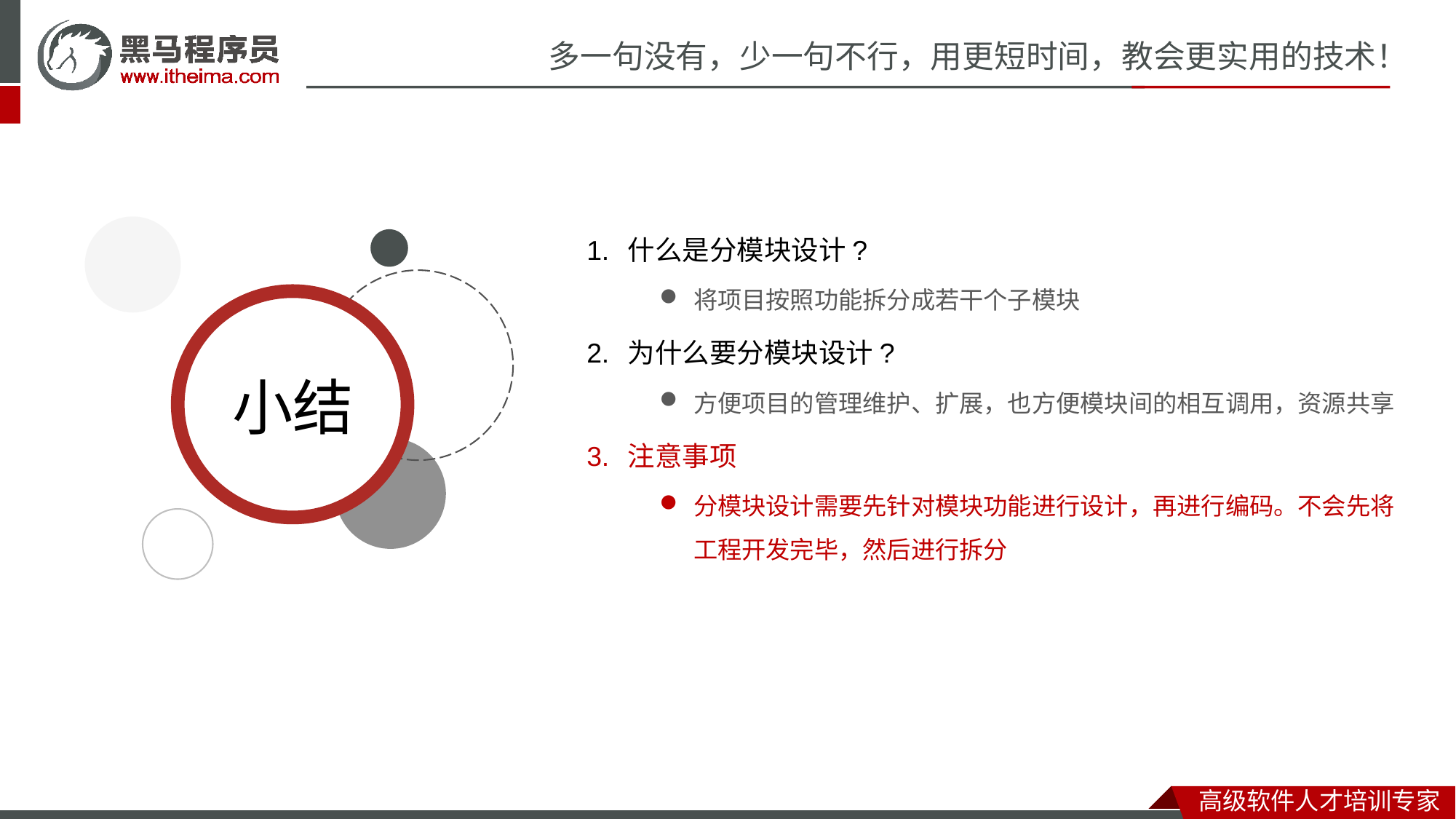

什么是分模块设计?
将项目按照功能拆分成若干个子模块
为什么要分模块设计?
方便项目的管理维护、扩展，也方便模块间的相互调用，资源共享
注意事项
分模块设计需要先针对模块功能进行设计，再进行编码。不会先将工程开发完毕，然后进行拆分